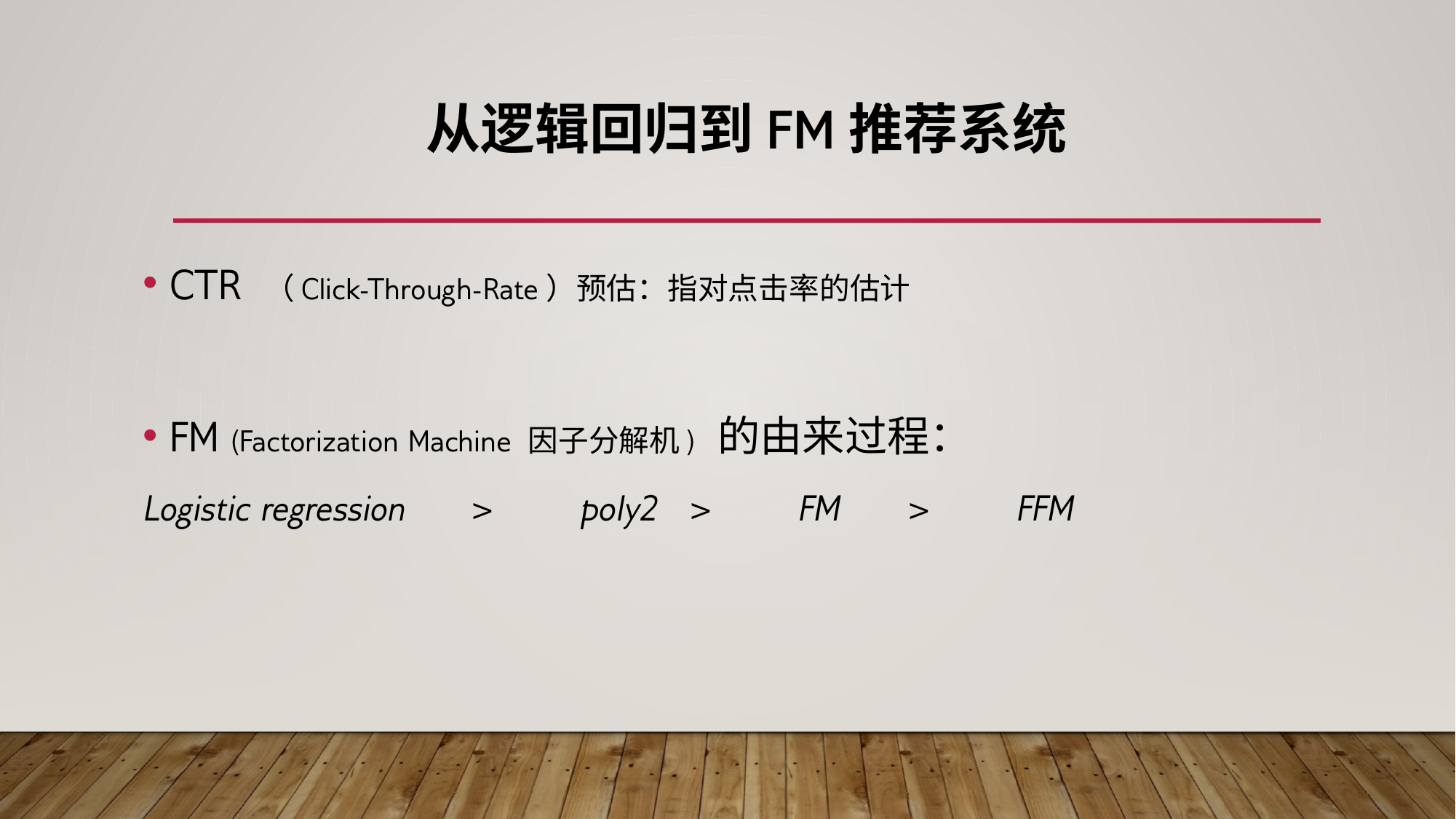

# 从逻辑回归到FM推荐系统
CTR （Click-Through-Rate）预估：指对点击率的估计

FM (Factorization Machine 因子分解机) 的由来过程：
Logistic regression	>	poly2	>	FM	>	FFM